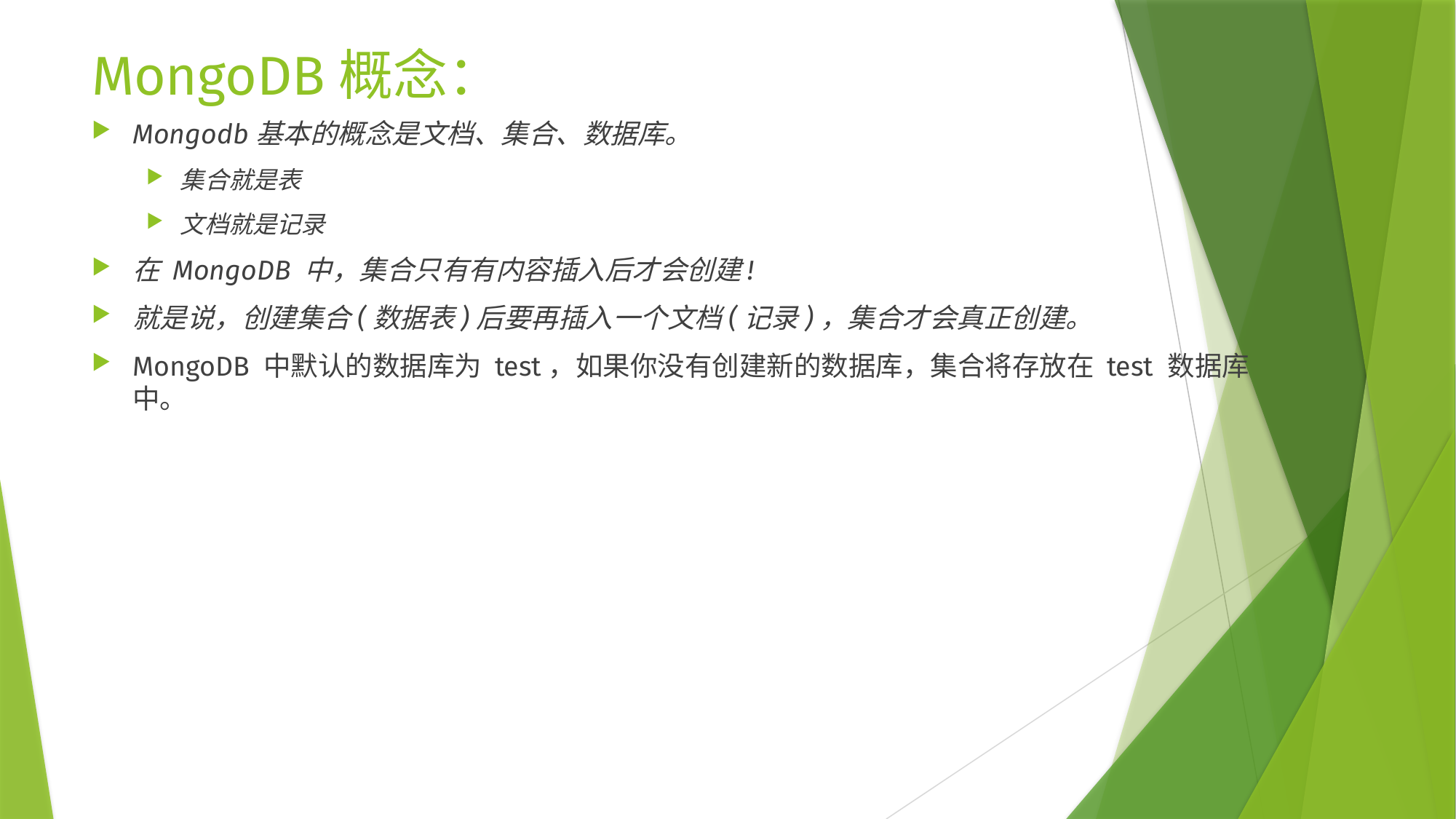

# MongoDB概念：
Mongodb基本的概念是文档、集合、数据库。
集合就是表
文档就是记录
在 MongoDB 中，集合只有有内容插入后才会创建!
就是说，创建集合(数据表)后要再插入一个文档(记录)，集合才会真正创建。
MongoDB 中默认的数据库为 test，如果你没有创建新的数据库，集合将存放在 test 数据库中。